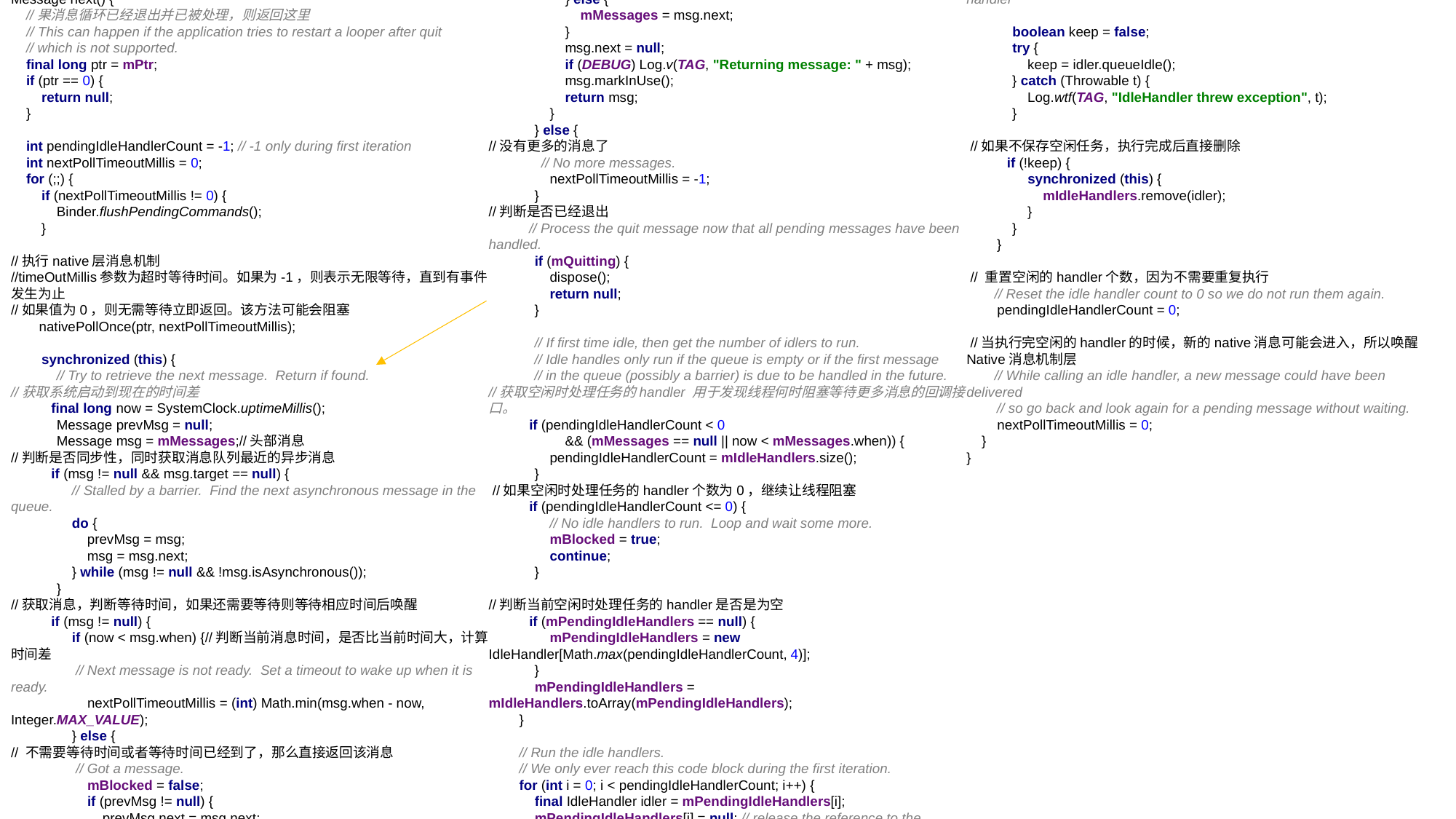

Message next() {
    //果消息循环已经退出并已被处理，则返回这里
    // This can happen if the application tries to restart a looper after quit
    // which is not supported.
    final long ptr = mPtr;
    if (ptr == 0) {
        return null;
    }
    int pendingIdleHandlerCount = -1; // -1 only during first iteration
    int nextPollTimeoutMillis = 0;
    for (;;) {
        if (nextPollTimeoutMillis != 0) {
            Binder.flushPendingCommands();
        }
//执行native层消息机制
//timeOutMillis参数为超时等待时间。如果为-1，则表示无限等待，直到有事件发生为止
//如果值为0，则无需等待立即返回。该方法可能会阻塞
        nativePollOnce(ptr, nextPollTimeoutMillis);
        synchronized (this) {
            // Try to retrieve the next message.  Return if found.
//获取系统启动到现在的时间差
            final long now = SystemClock.uptimeMillis();
            Message prevMsg = null;
            Message msg = mMessages;//头部消息
//判断是否同步性，同时获取消息队列最近的异步消息
            if (msg != null && msg.target == null) {
                // Stalled by a barrier.  Find the next asynchronous message in the queue.
                do {
                    prevMsg = msg;
                    msg = msg.next;
                } while (msg != null && !msg.isAsynchronous());
            }
//获取消息，判断等待时间，如果还需要等待则等待相应时间后唤醒
            if (msg != null) {
                if (now < msg.when) {//判断当前消息时间，是否比当前时间大，计算时间差
                    // Next message is not ready.  Set a timeout to wake up when it is ready.
                    nextPollTimeoutMillis = (int) Math.min(msg.when - now, Integer.MAX_VALUE);
                } else {
// 不需要等待时间或者等待时间已经到了，那么直接返回该消息
                    // Got a message.
                    mBlocked = false;
                    if (prevMsg != null) {
                        prevMsg.next = msg.next;
                    } else {
                        mMessages = msg.next;
                    }
                    msg.next = null;
                    if (DEBUG) Log.v(TAG, "Returning message: " + msg);
                    msg.markInUse();
                    return msg;
                }
            } else {
//没有更多的消息了
                // No more messages.
                nextPollTimeoutMillis = -1;
            }
//判断是否已经退出
            // Process the quit message now that all pending messages have been handled.
            if (mQuitting) {
                dispose();
                return null;
            }
            // If first time idle, then get the number of idlers to run.
            // Idle handles only run if the queue is empty or if the first message
            // in the queue (possibly a barrier) is due to be handled in the future.
//获取空闲时处理任务的handler 用于发现线程何时阻塞等待更多消息的回调接口。
            if (pendingIdleHandlerCount < 0
                    && (mMessages == null || now < mMessages.when)) {
                pendingIdleHandlerCount = mIdleHandlers.size();
            }
 //如果空闲时处理任务的handler个数为0，继续让线程阻塞
            if (pendingIdleHandlerCount <= 0) {
                // No idle handlers to run.  Loop and wait some more.
                mBlocked = true;
                continue;
            }
//判断当前空闲时处理任务的handler是否是为空
            if (mPendingIdleHandlers == null) {
                mPendingIdleHandlers = new IdleHandler[Math.max(pendingIdleHandlerCount, 4)];
            }
            mPendingIdleHandlers = mIdleHandlers.toArray(mPendingIdleHandlers);
        }
        // Run the idle handlers.
        // We only ever reach this code block during the first iteration.
        for (int i = 0; i < pendingIdleHandlerCount; i++) {
            final IdleHandler idler = mPendingIdleHandlers[i];
            mPendingIdleHandlers[i] = null; // release the reference to the handler
            boolean keep = false;
            try {
                keep = idler.queueIdle();
            } catch (Throwable t) {
                Log.wtf(TAG, "IdleHandler threw exception", t);
            }
 //如果不保存空闲任务，执行完成后直接删除
            if (!keep) {
                synchronized (this) {
                    mIdleHandlers.remove(idler);
                }
            }
        }
 // 重置空闲的handler个数，因为不需要重复执行
        // Reset the idle handler count to 0 so we do not run them again.
        pendingIdleHandlerCount = 0;
 //当执行完空闲的handler的时候，新的native消息可能会进入，所以唤醒Native消息机制层
        // While calling an idle handler, a new message could have been delivered
        // so go back and look again for a pending message without waiting.
        nextPollTimeoutMillis = 0;
    }
}